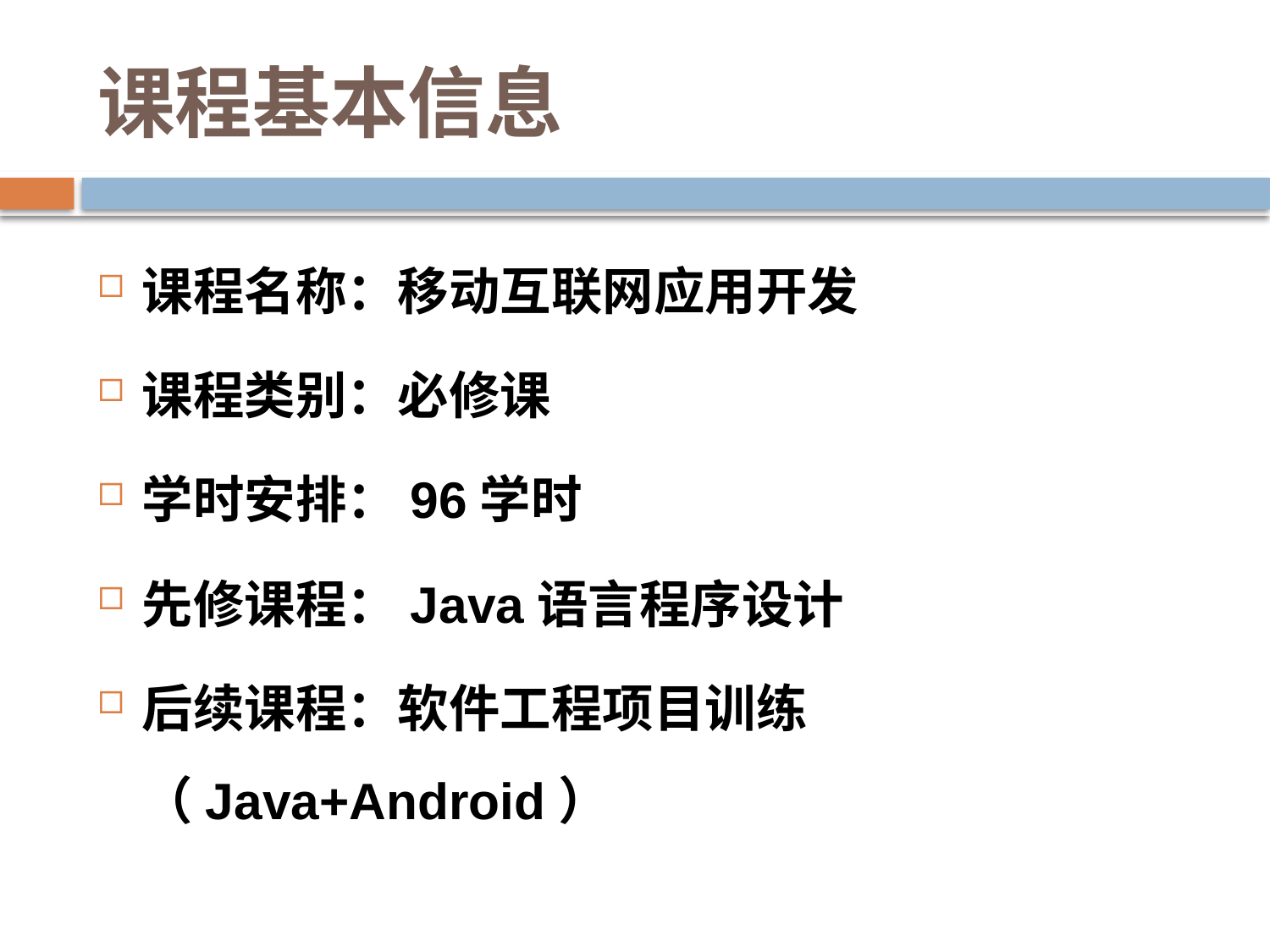

# 课程基本信息
课程名称：移动互联网应用开发
课程类别：必修课
学时安排：96学时
先修课程：Java语言程序设计
后续课程：软件工程项目训练（Java+Android）